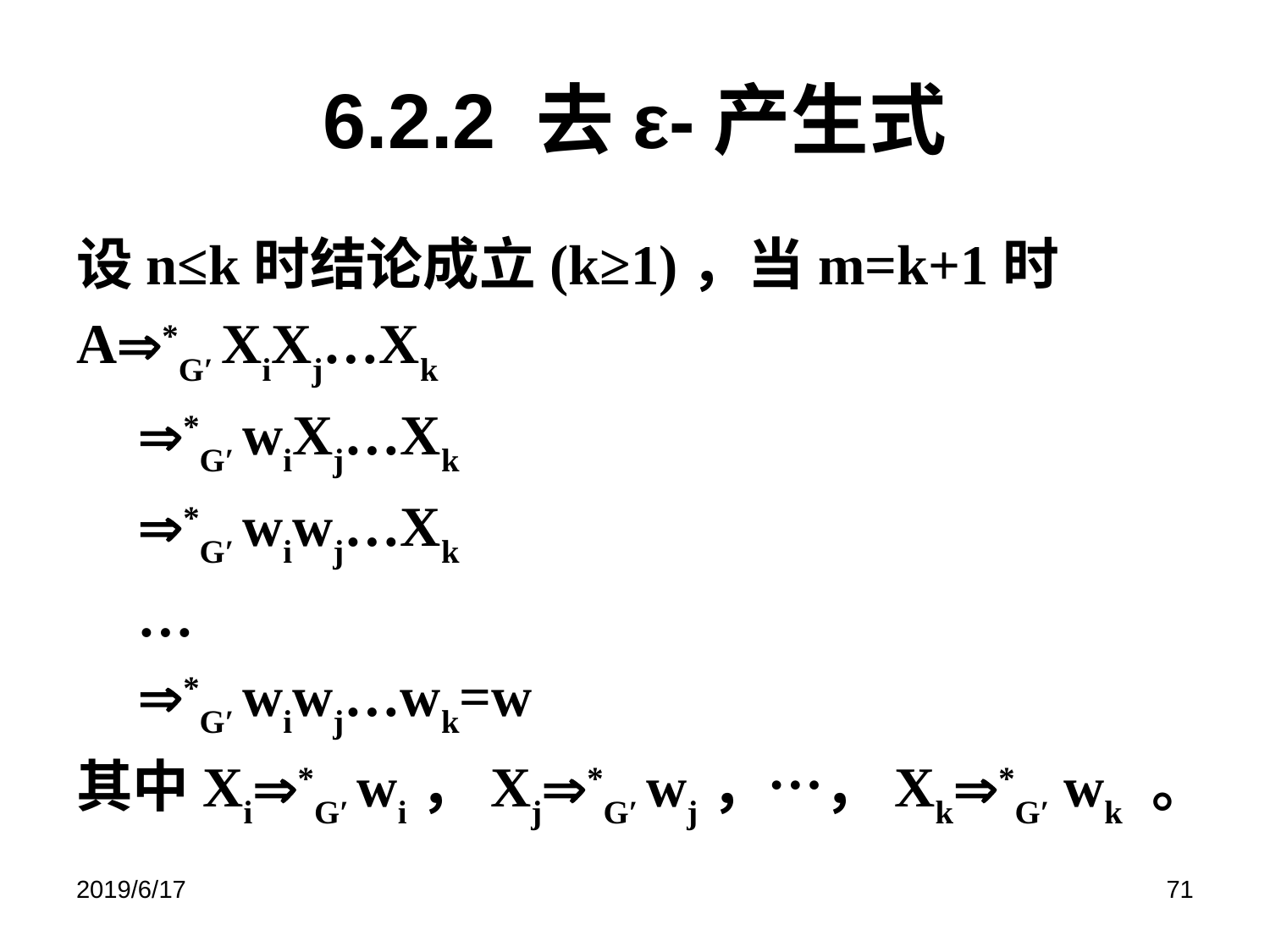

# 6.2.2 去ε-产生式
设n≤k时结论成立(k≥1)，当m=k+1时
A⇒*G′ XiXj…Xk
 	 ⇒*G′ wiXj…Xk
	 ⇒*G′ wiwj…Xk
	 …
 	 ⇒*G′ wiwj…wk=w
其中Xi⇒*G′ wi，Xj⇒*G′ wj，…，Xk⇒*G′ wk 。
2019/6/17
71